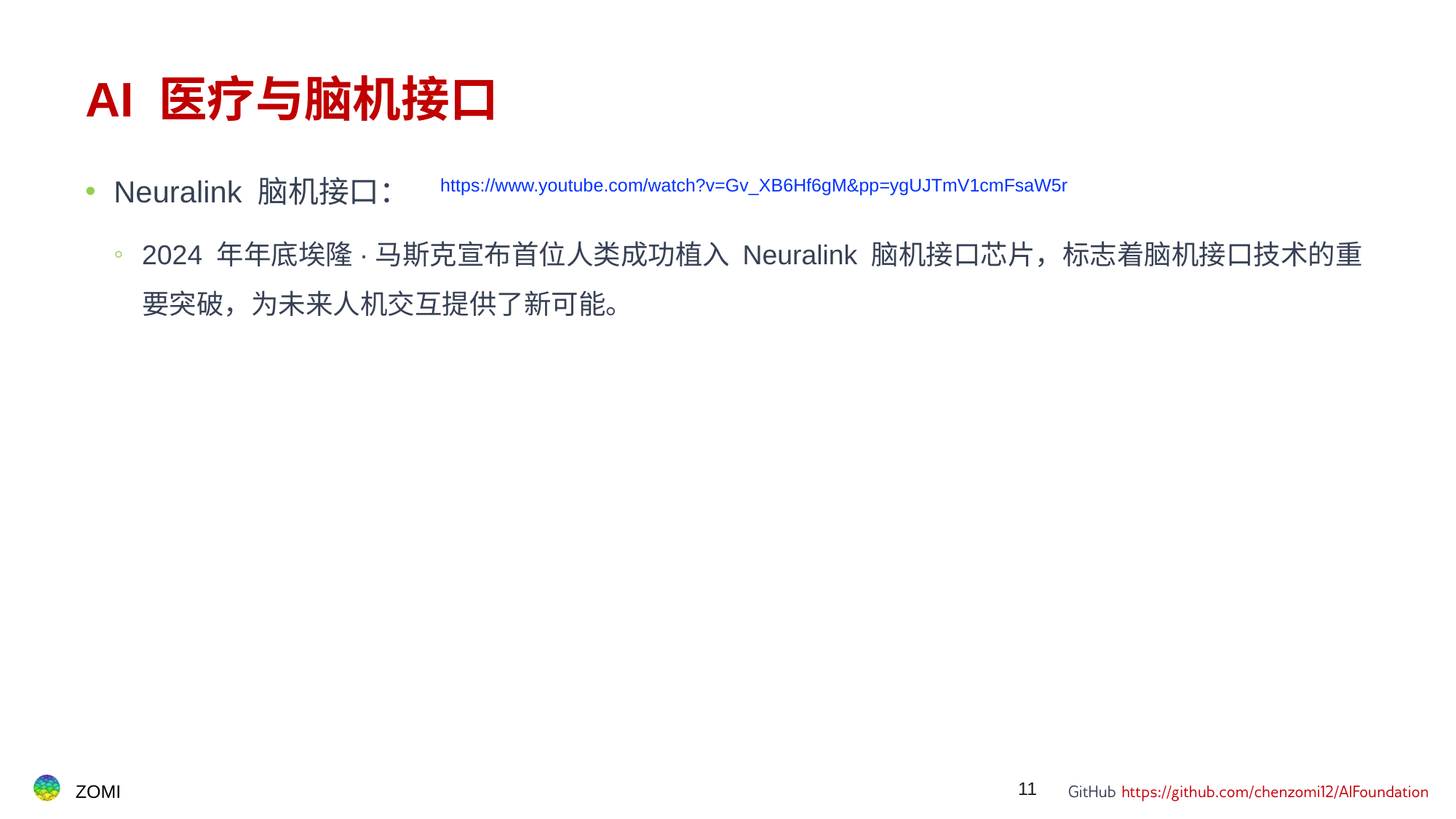

# AI 医疗与脑机接口
Neuralink 脑机接口：
2024 年年底埃隆·马斯克宣布首位人类成功植入 Neuralink 脑机接口芯片，标志着脑机接口技术的重要突破，为未来人机交互提供了新可能。
https://www.youtube.com/watch?v=Gv_XB6Hf6gM&pp=ygUJTmV1cmFsaW5r